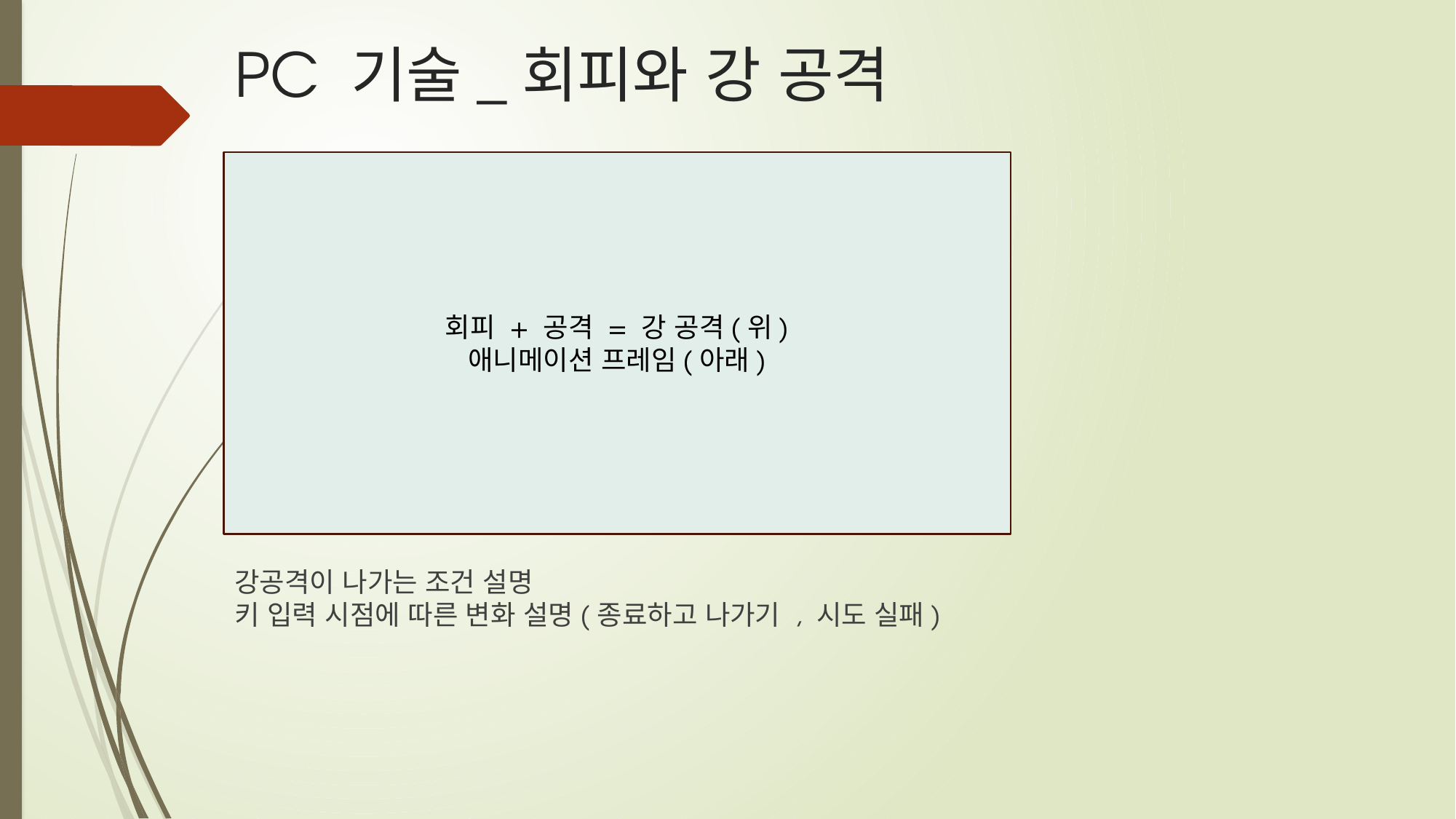

# PC 기술_회피와 강 공격
회피 + 공격 = 강 공격(위)
애니메이션 프레임(아래)
강공격이 나가는 조건 설명
키 입력 시점에 따른 변화 설명(종료하고 나가기 , 시도 실패)